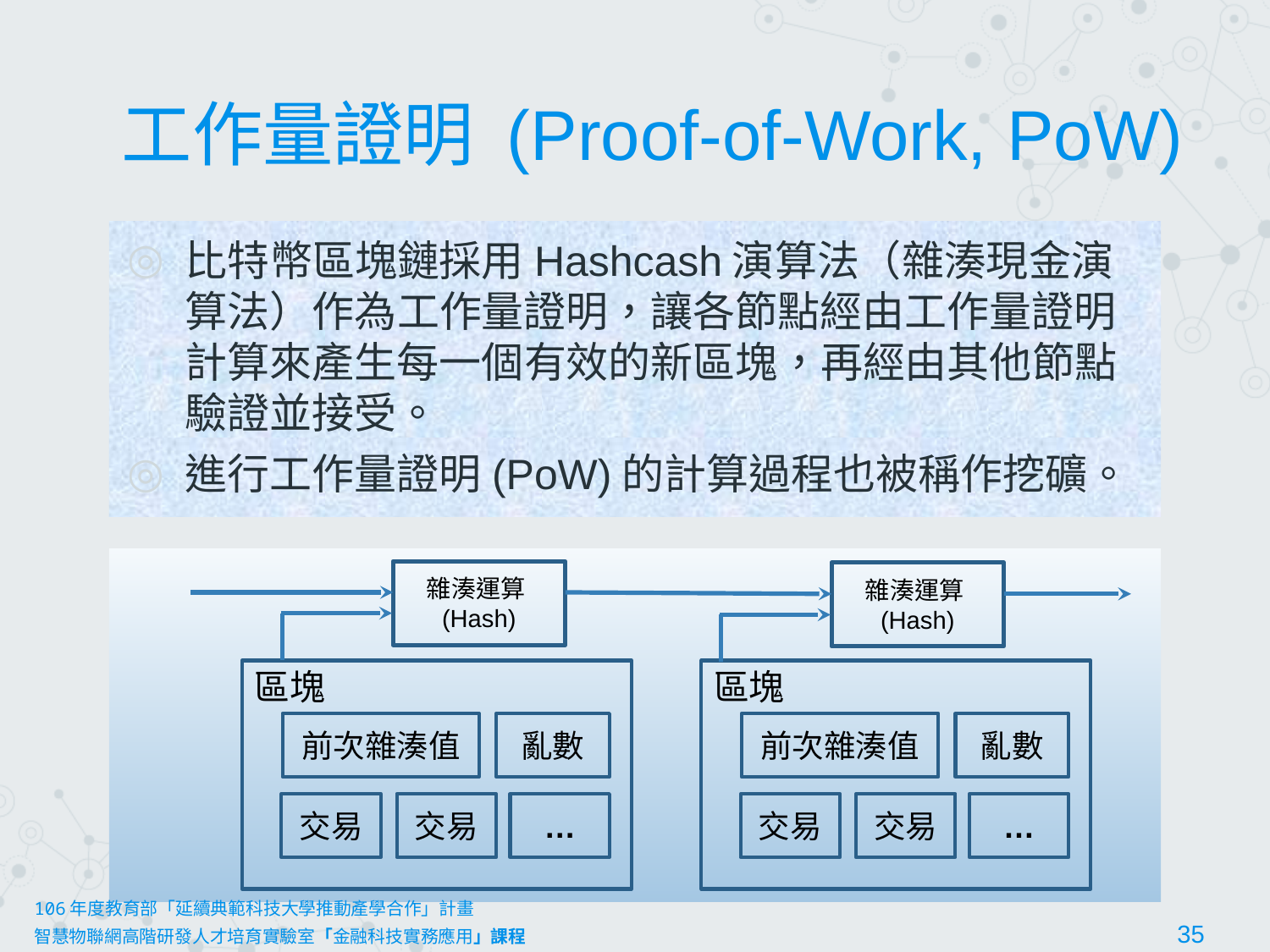

# 工作量證明 (Proof-of-Work, PoW)
比特幣區塊鏈採用Hashcash演算法（雜湊現金演算法）作為工作量證明，讓各節點經由工作量證明計算來產生每一個有效的新區塊，再經由其他節點驗證並接受。
進行工作量證明(PoW)的計算過程也被稱作挖礦。

雜湊運算(Hash)
雜湊運算(Hash)
區塊

前次雜湊值
亂數
交易
交易
…
區塊

前次雜湊值
亂數
交易
交易
…
106年度教育部「延續典範科技大學推動產學合作」計畫
智慧物聯網高階研發人才培育實驗室「金融科技實務應用」課程						35